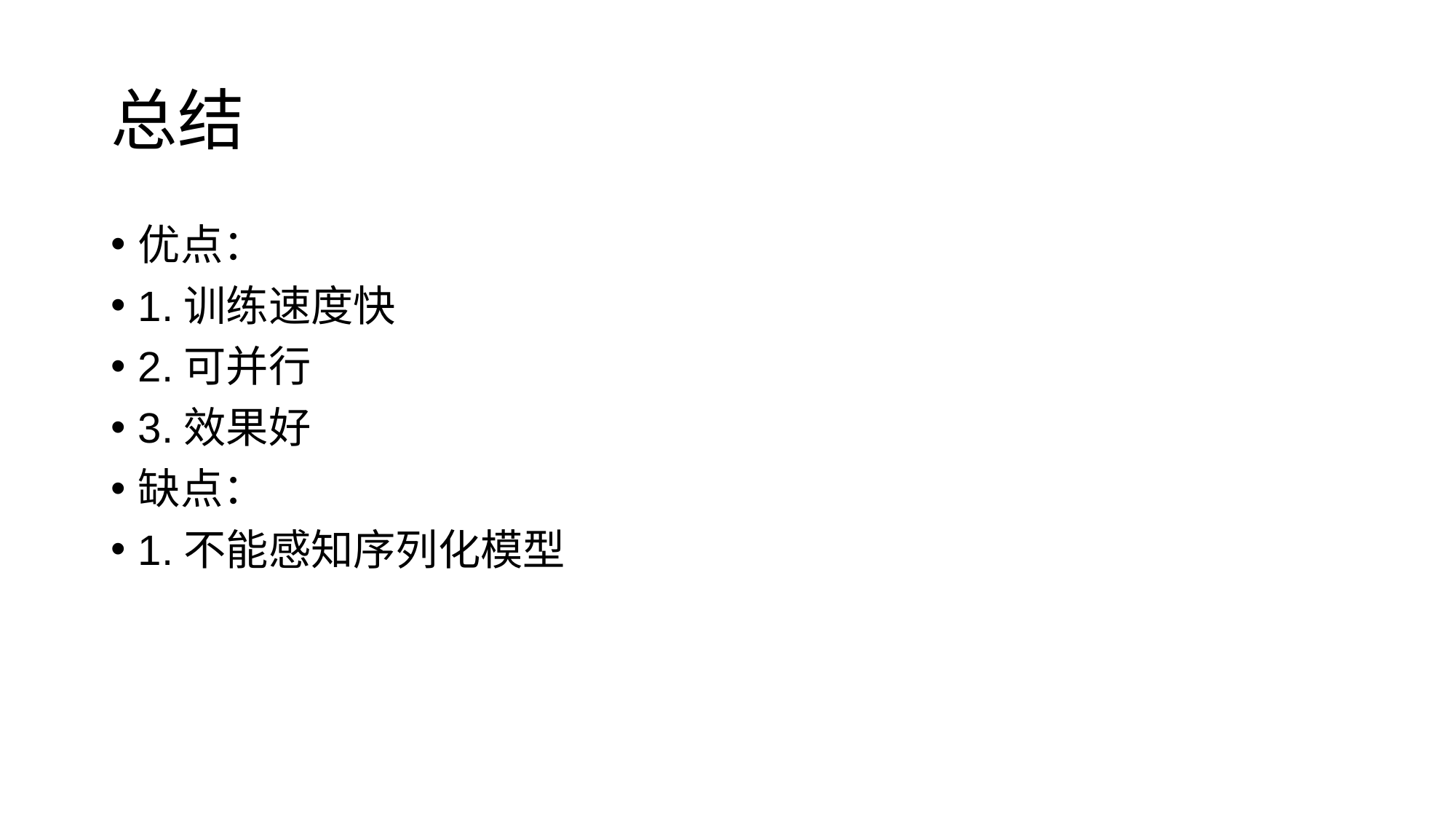

# 总结
优点：
1.训练速度快
2.可并行
3.效果好
缺点：
1.不能感知序列化模型